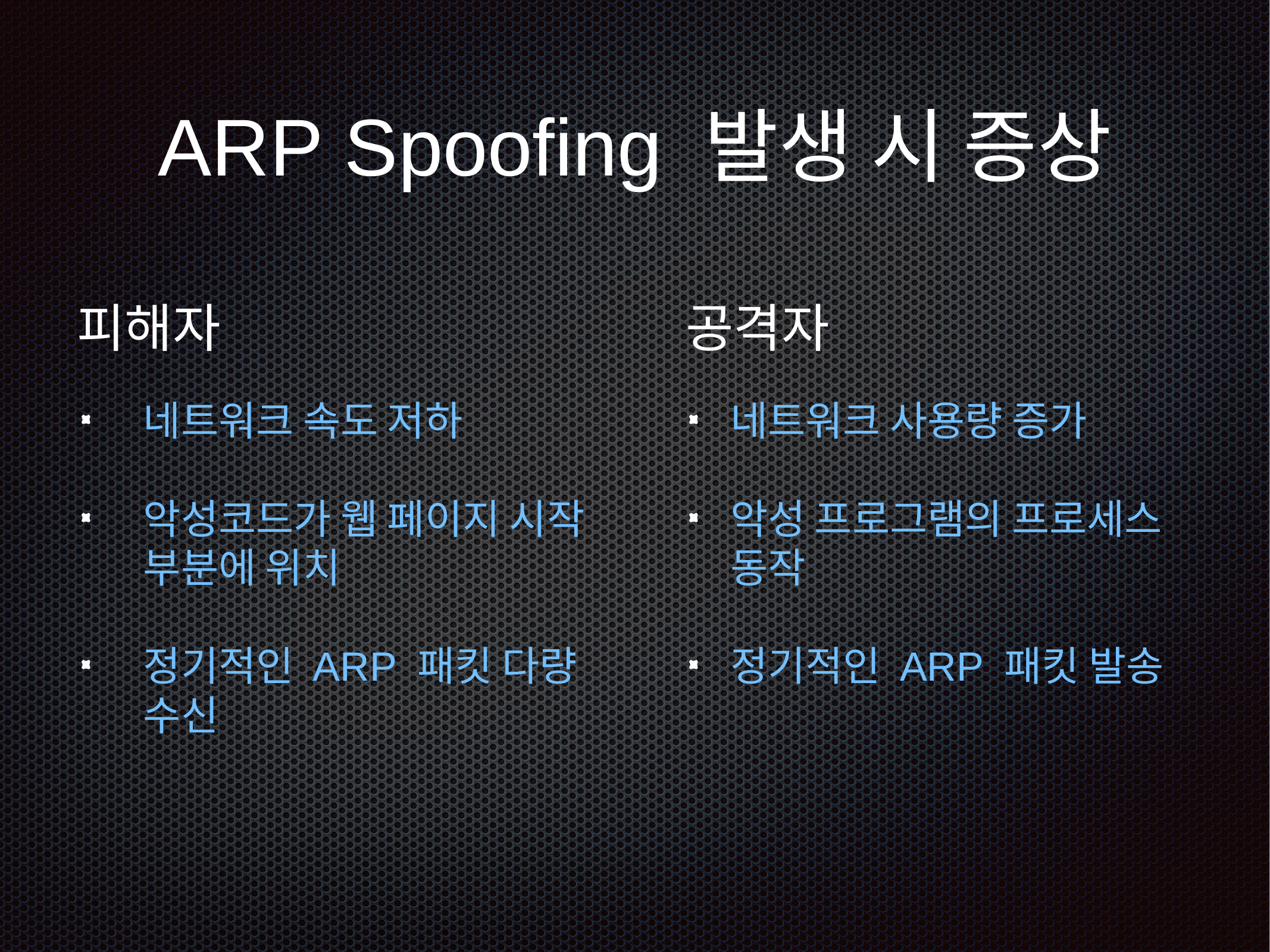

13
# ARP Spoofing 발생 시 증상
피해자
공격자
네트워크 속도 저하

악성코드가 웹 페이지 시작 부분에 위치

정기적인 ARP 패킷 다량   수신
네트워크 사용량 증가

악성 프로그램의 프로세스 동작

정기적인 ARP 패킷 발송